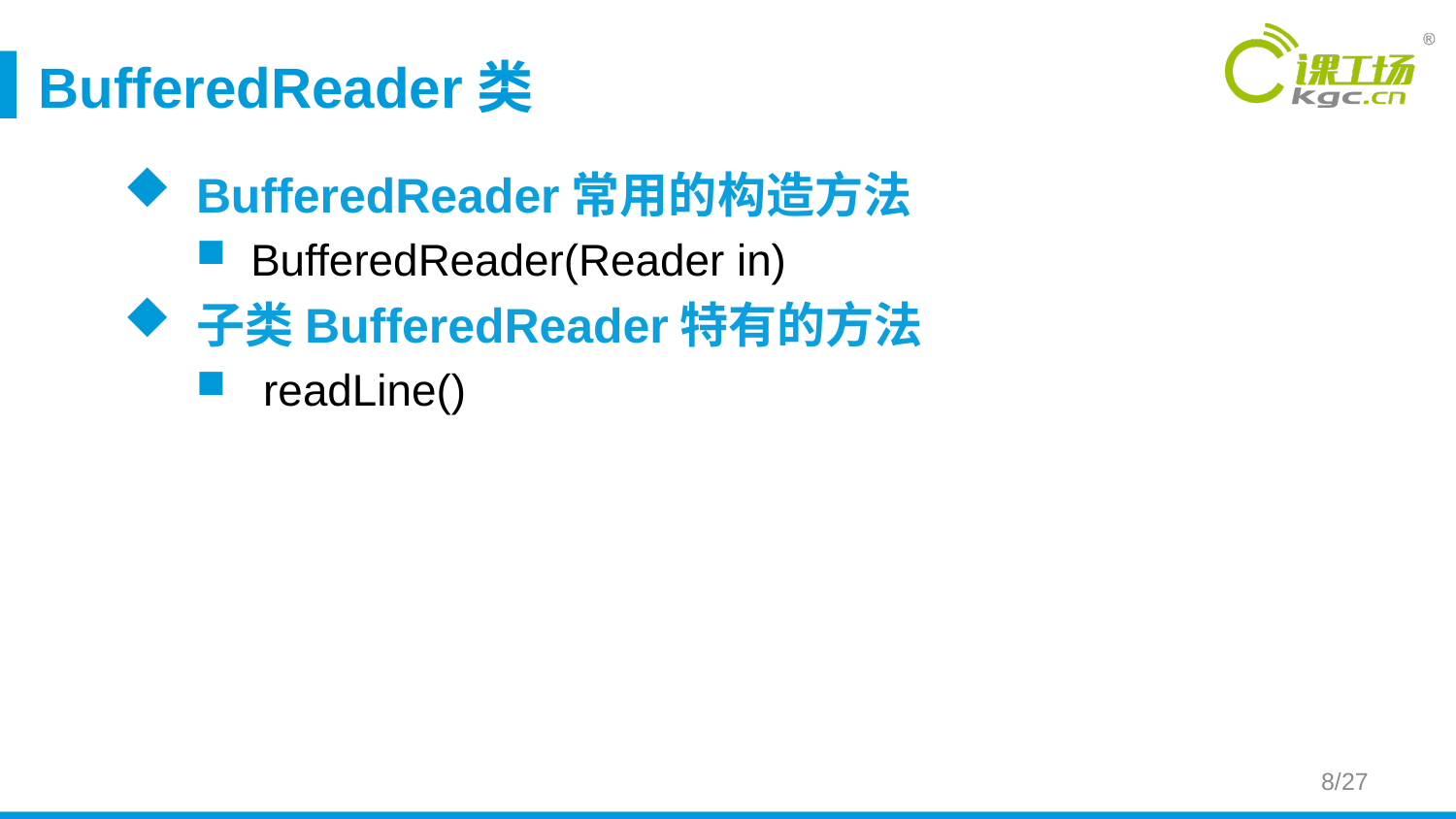

# BufferedReader类
BufferedReader常用的构造方法
BufferedReader(Reader in)
子类BufferedReader特有的方法
 readLine()

8/27